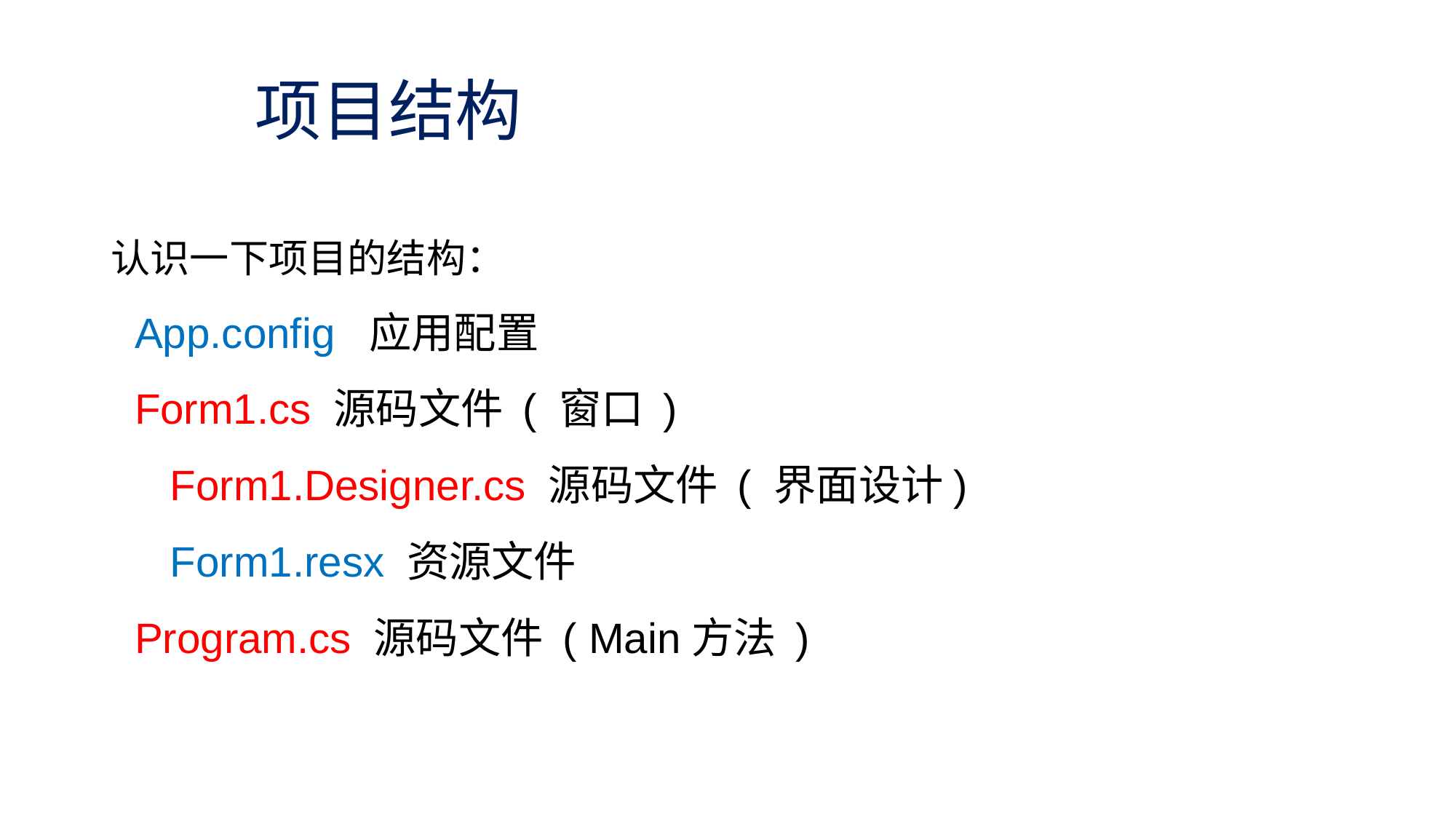

# 项目结构
认识一下项目的结构：
  App.config  应用配置
  Form1.cs 源码文件 ( 窗口 )
     Form1.Designer.cs 源码文件 ( 界面设计)
     Form1.resx 资源文件
  Program.cs 源码文件 ( Main方法 )